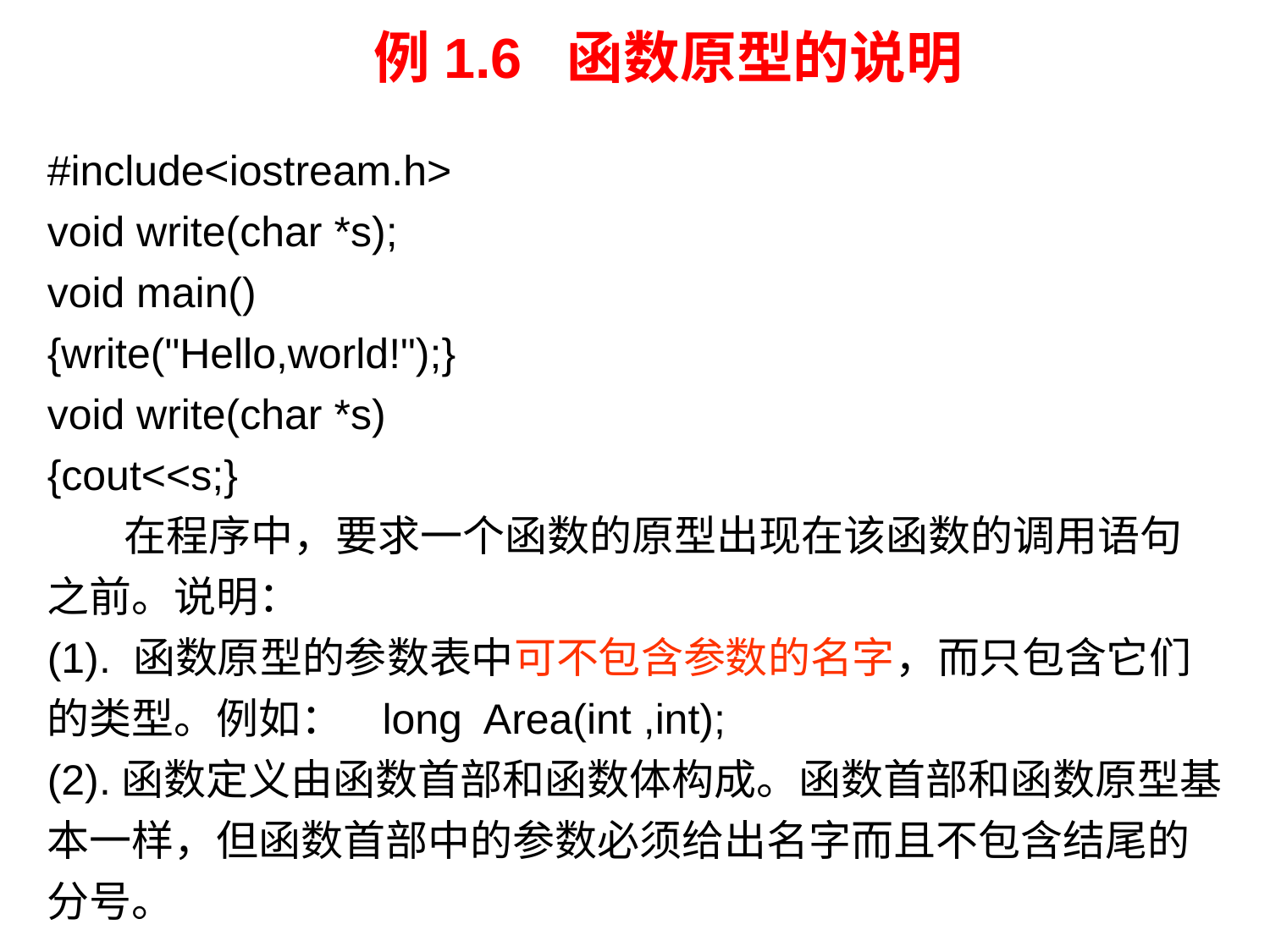

例1.6  函数原型的说明
#include<iostream.h>
void write(char *s);
void main()
{write("Hello,world!");}
void write(char *s)
{cout<<s;}
       在程序中，要求一个函数的原型出现在该函数的调用语句之前。说明：
(1). 函数原型的参数表中可不包含参数的名字，而只包含它们的类型。例如：   long  Area(int ,int);
(2).函数定义由函数首部和函数体构成。函数首部和函数原型基本一样，但函数首部中的参数必须给出名字而且不包含结尾的分号。